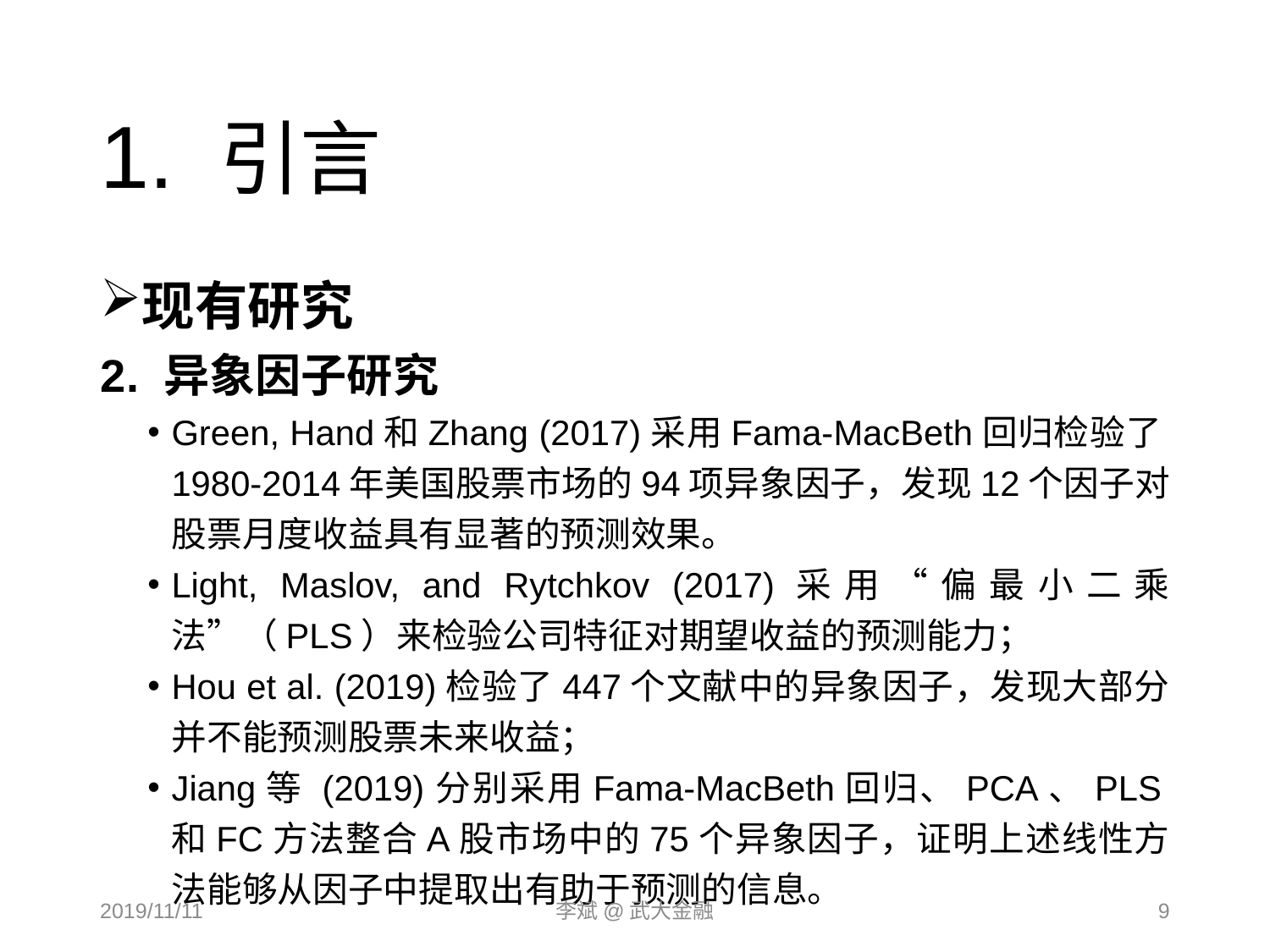

# 1. 引言
现有研究
异象因子研究
Green, Hand和Zhang (2017)采用Fama-MacBeth回归检验了1980-2014年美国股票市场的94项异象因子，发现12个因子对股票月度收益具有显著的预测效果。
Light, Maslov, and Rytchkov (2017)采用“偏最小二乘法”（PLS）来检验公司特征对期望收益的预测能力；
Hou et al. (2019)检验了447个文献中的异象因子，发现大部分并不能预测股票未来收益；
Jiang等 (2019)分别采用Fama-MacBeth回归、PCA、PLS和FC方法整合A股市场中的75个异象因子，证明上述线性方法能够从因子中提取出有助于预测的信息。
2019/11/11
李斌@武大金融
9